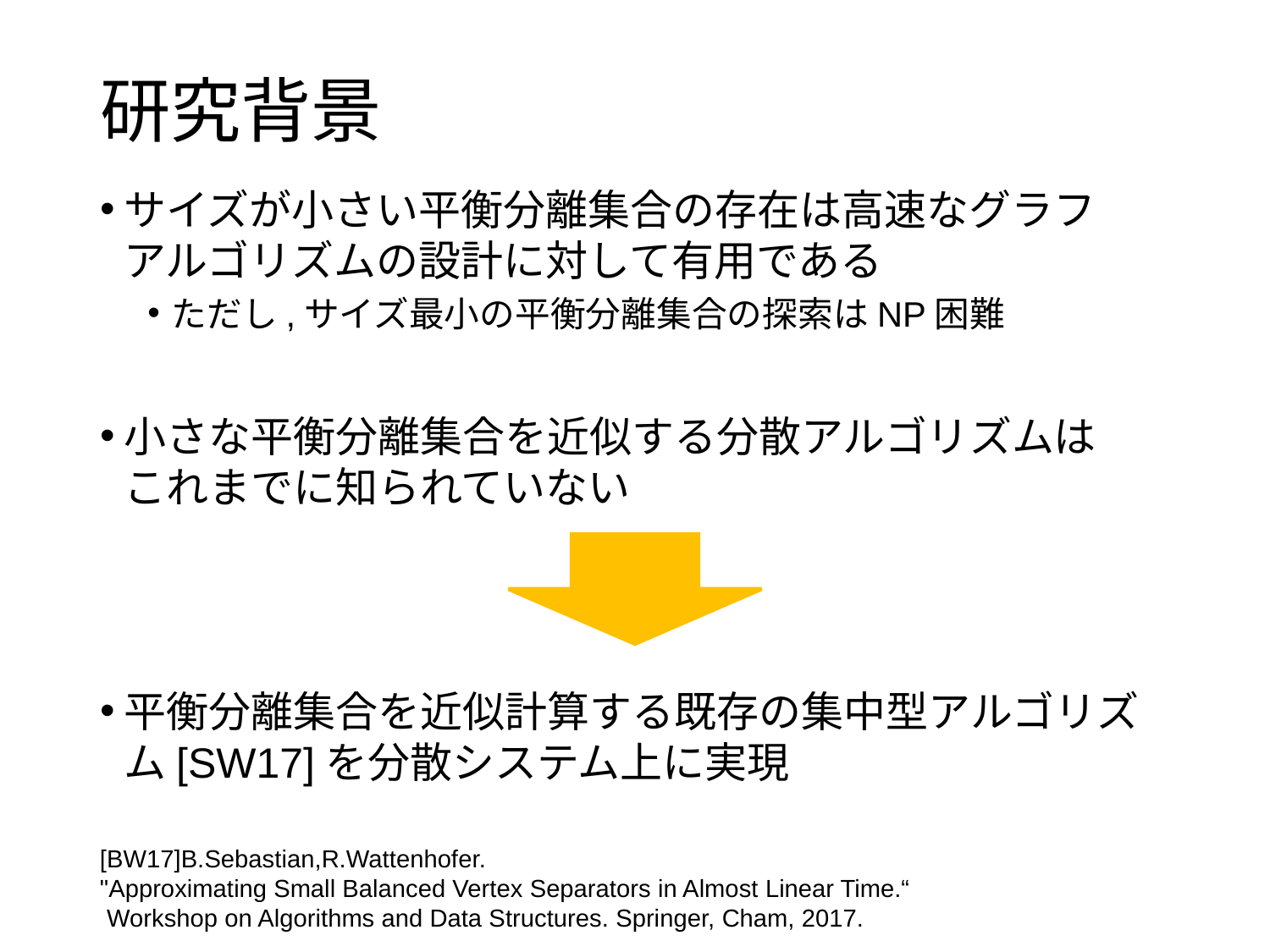

# 研究背景
サイズが小さい平衡分離集合の存在は高速なグラフ
アルゴリズムの設計に対して有用である
ただし,サイズ最小の平衡分離集合の探索はNP困難

小さな平衡分離集合を近似する分散アルゴリズムは
これまでに知られていない

平衡分離集合を近似計算する既存の集中型アルゴリズム[SW17]を分散システム上に実現
[BW17]B.Sebastian,R.Wattenhofer.
"Approximating Small Balanced Vertex Separators in Almost Linear Time.“
 Workshop on Algorithms and Data Structures. Springer, Cham, 2017.